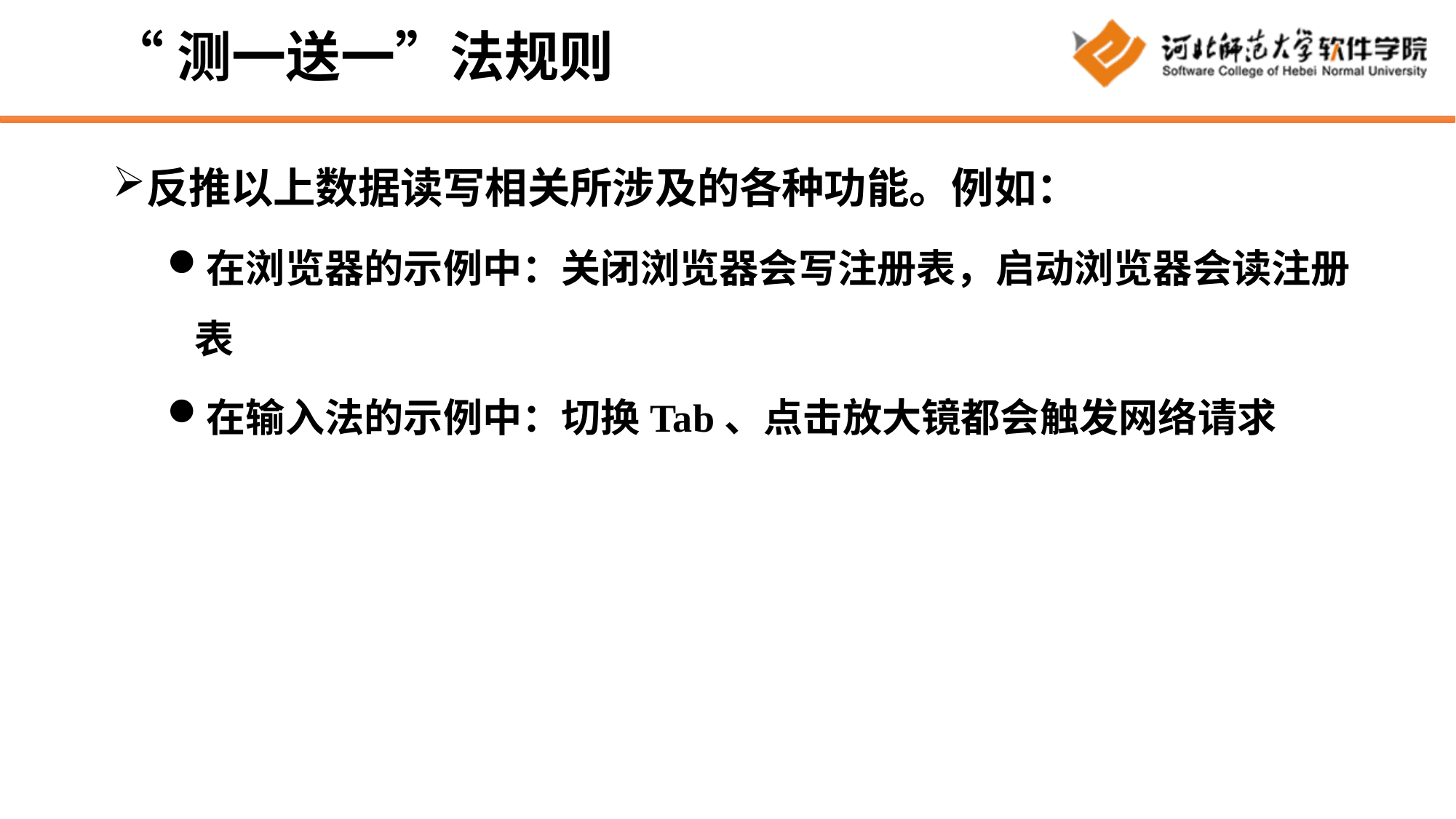

# “测一送一”法规则
反推以上数据读写相关所涉及的各种功能。例如：
在浏览器的示例中：关闭浏览器会写注册表，启动浏览器会读注册表
在输入法的示例中：切换Tab、点击放大镜都会触发网络请求